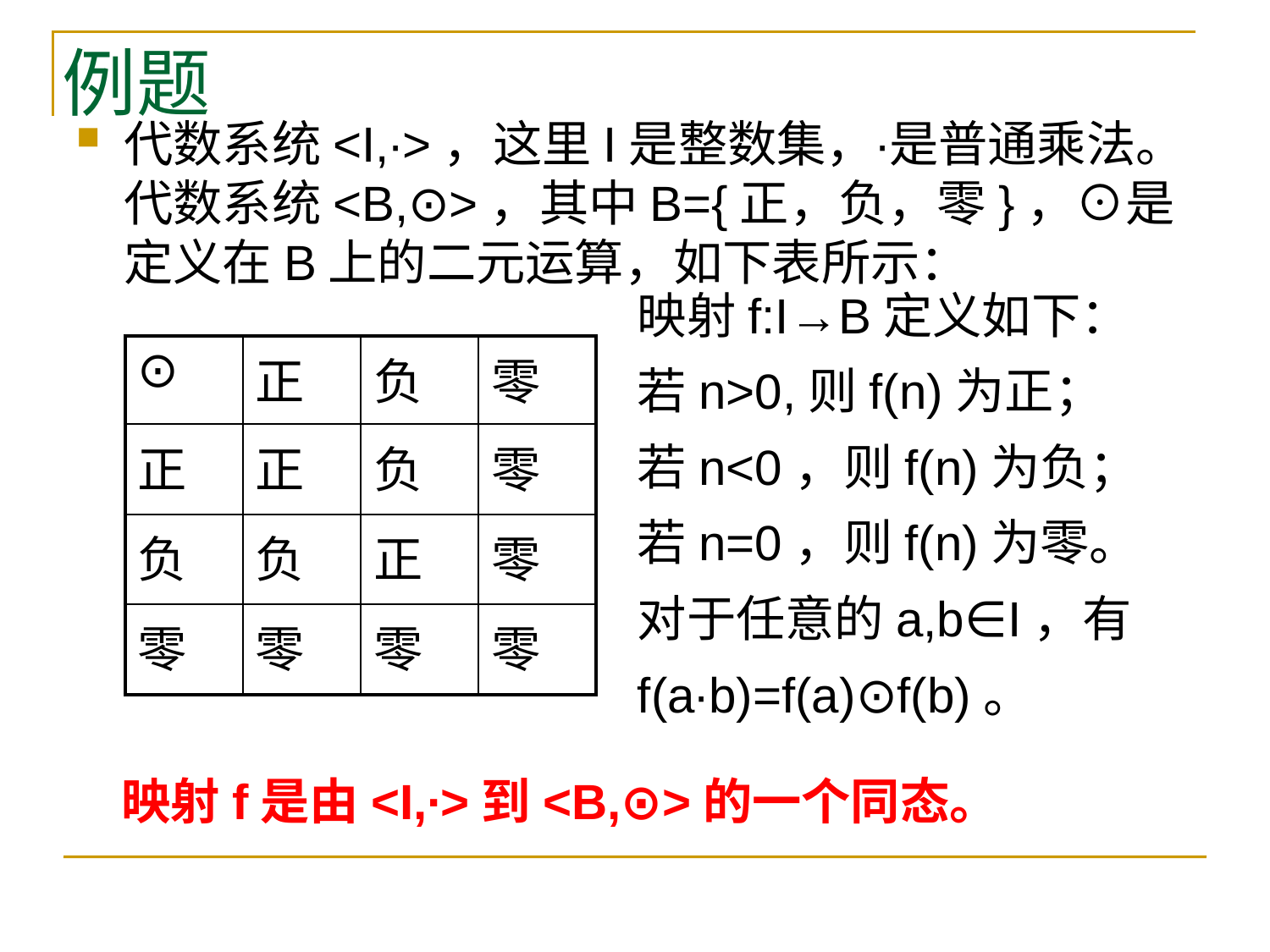

# 例题
代数系统<I,∙>，这里I是整数集，∙是普通乘法。代数系统<B,⊙>，其中B={正，负，零}，⊙是定义在B上的二元运算，如下表所示：
映射f:I→B定义如下：
若n>0,则f(n)为正；
若n<0，则f(n)为负；
若n=0，则f(n)为零。
对于任意的a,b∈I，有
f(a∙b)=f(a)⊙f(b)。
| ⊙ | 正 | 负 | 零 |
| --- | --- | --- | --- |
| 正 | 正 | 负 | 零 |
| 负 | 负 | 正 | 零 |
| 零 | 零 | 零 | 零 |
映射f是由<I,∙>到<B,⊙>的一个同态。